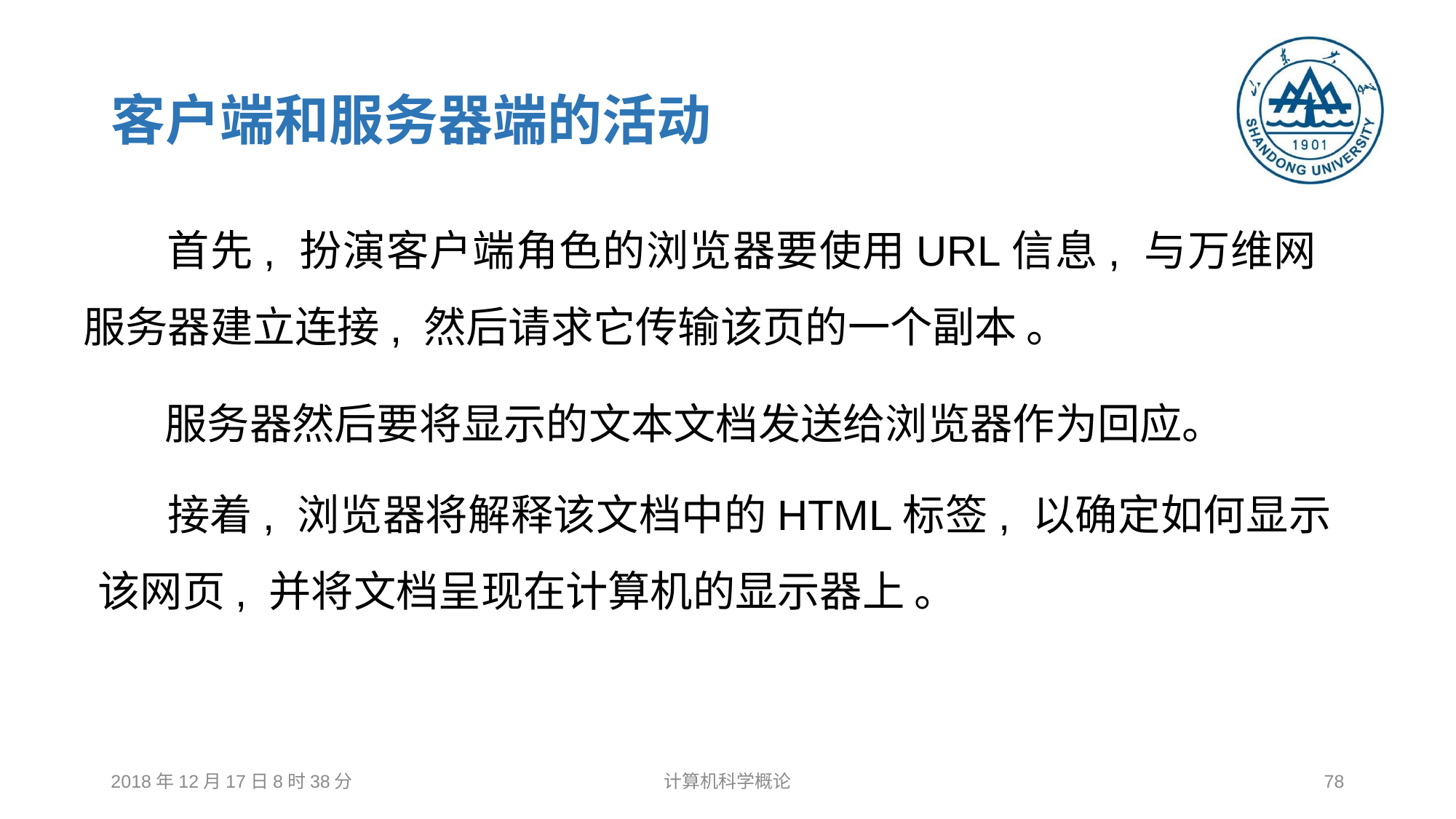

# 客户端和服务器端的活动
       首先, 扮演客户端角色的浏览器要使用URL信息, 与万维网服务器建立连接, 然后请求它传输该页的一个副本 。
      服务器然后要将显示的文本文档发送给浏览器作为回应。
      接着, 浏览器将解释该文档中的HTML标签, 以确定如何显示该网页, 并将文档呈现在计算机的显示器上 。
2018年12月17日8时38分
计算机科学概论
78